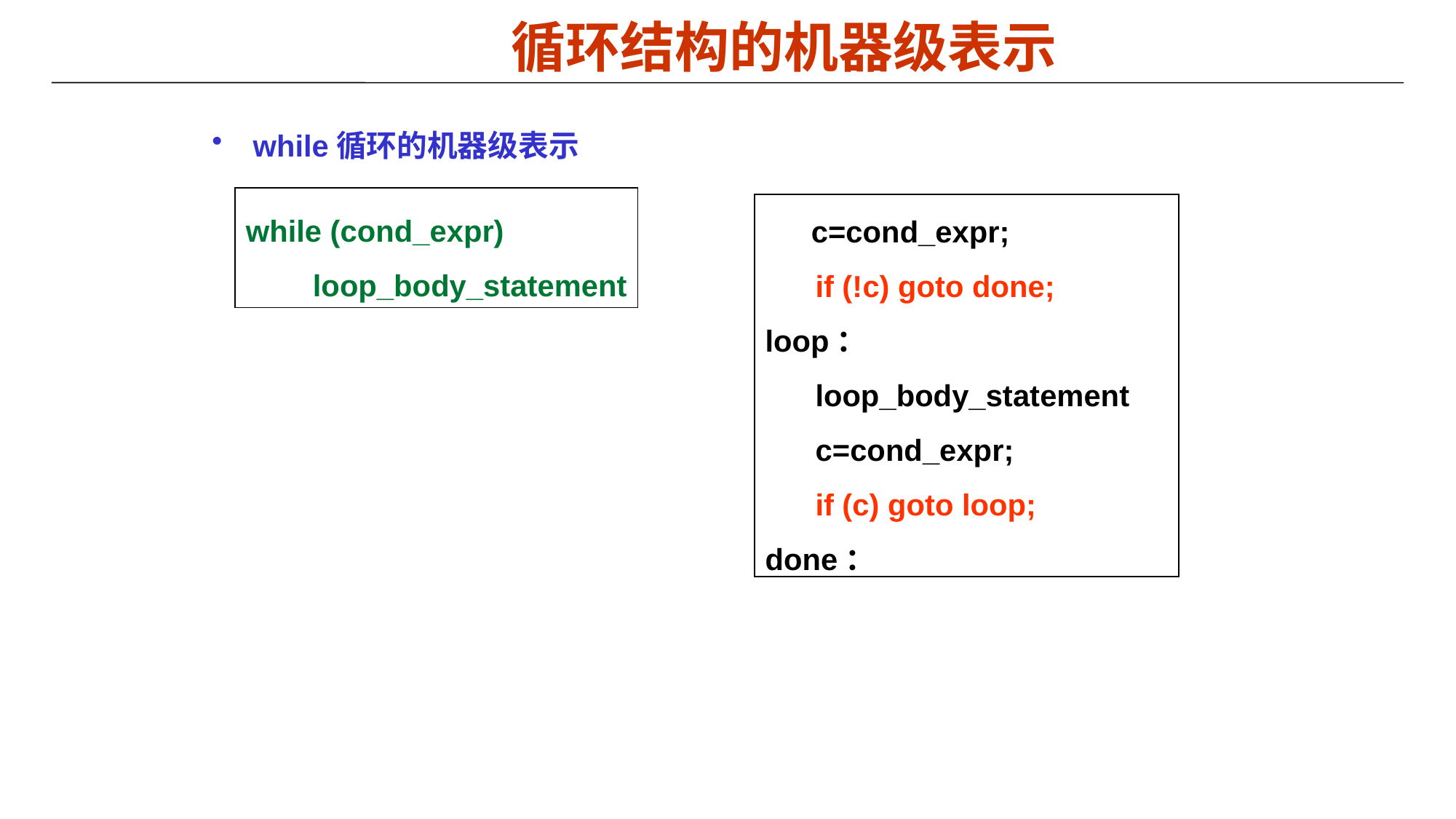

# 循环结构的机器级表示
while循环的机器级表示

while (cond_expr)
        loop_body_statement
      c=cond_expr;
      if (!c) goto done;
loop：
      loop_body_statement
      c=cond_expr;
      if (c) goto loop;
done：